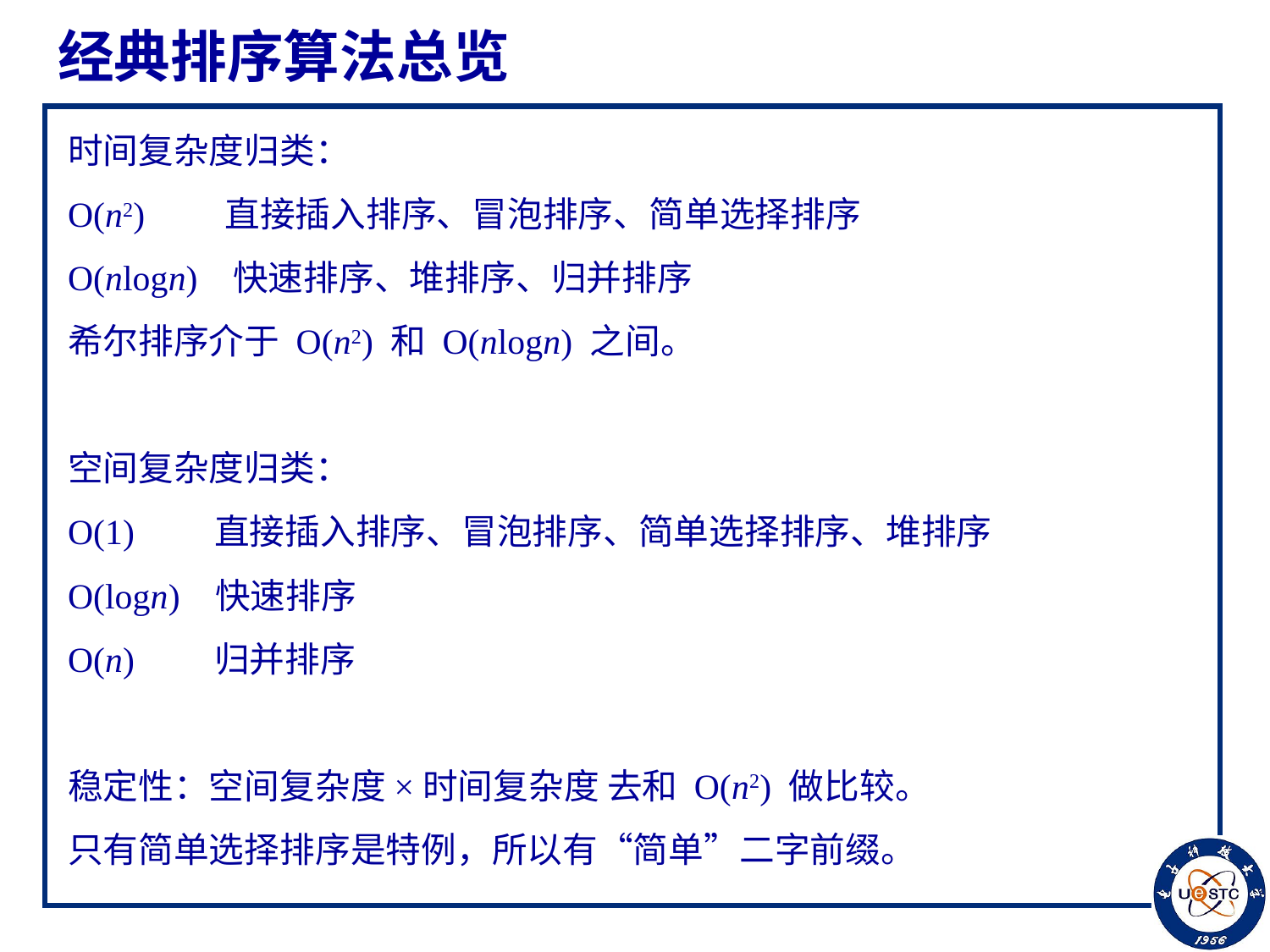

# 经典排序算法总览
时间复杂度归类：
O(n2)        直接插入排序、冒泡排序、简单选择排序
O(nlogn)   快速排序、堆排序、归并排序
希尔排序介于 O(n2) 和 O(nlogn) 之间。

空间复杂度归类：
O(1)        直接插入排序、冒泡排序、简单选择排序、堆排序
O(logn)   快速排序
O(n)        归并排序

稳定性：空间复杂度×时间复杂度 去和 O(n2) 做比较。
只有简单选择排序是特例，所以有“简单”二字前缀。